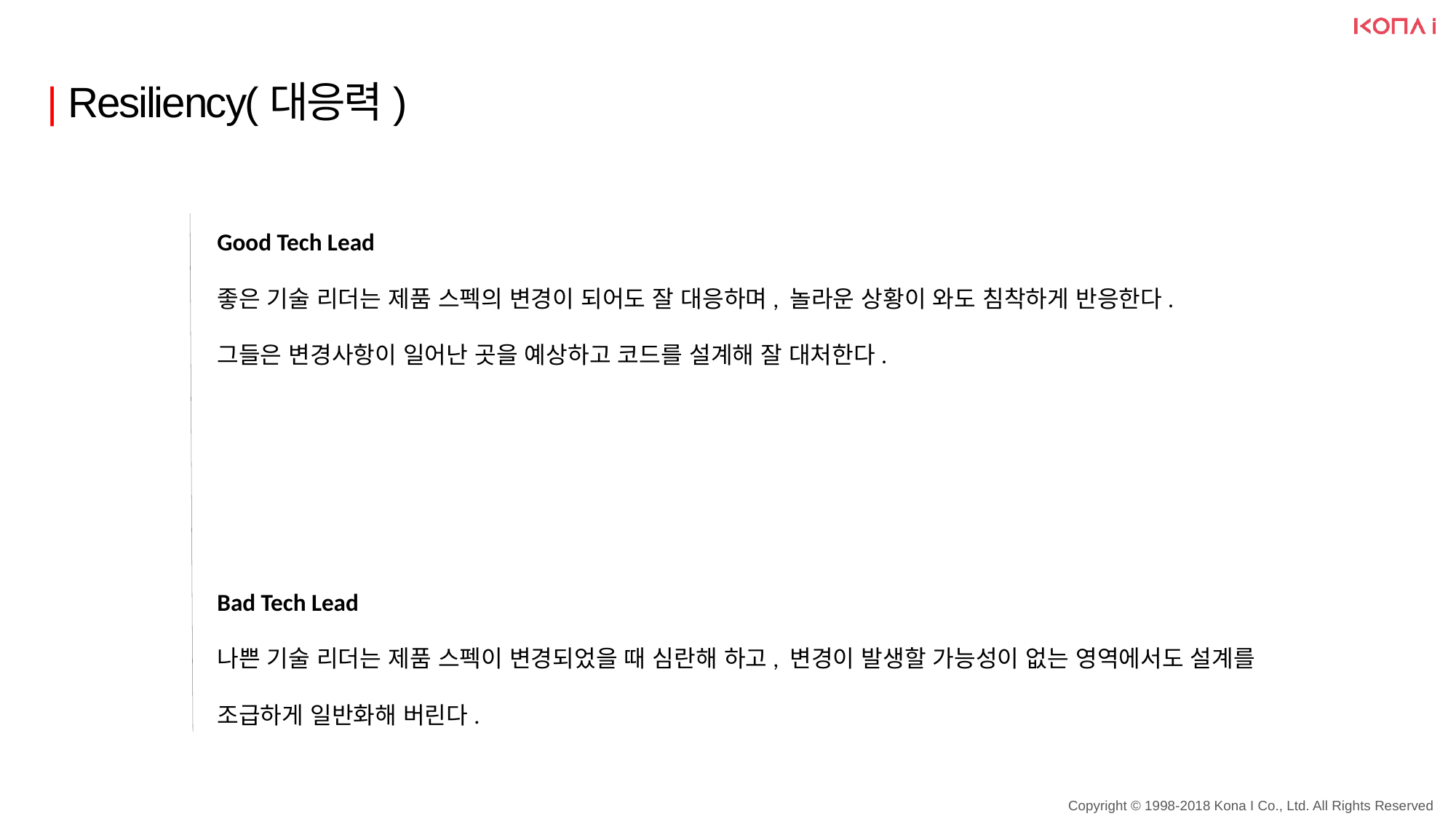

| Resiliency(대응력)
Good Tech Lead
좋은 기술 리더는 제품 스펙의 변경이 되어도 잘 대응하며, 놀라운 상황이 와도 침착하게 반응한다.
그들은 변경사항이 일어난 곳을 예상하고 코드를 설계해 잘 대처한다.

Bad Tech Lead
나쁜 기술 리더는 제품 스펙이 변경되었을 때 심란해 하고, 변경이 발생할 가능성이 없는 영역에서도 설계를 조급하게 일반화해 버린다.